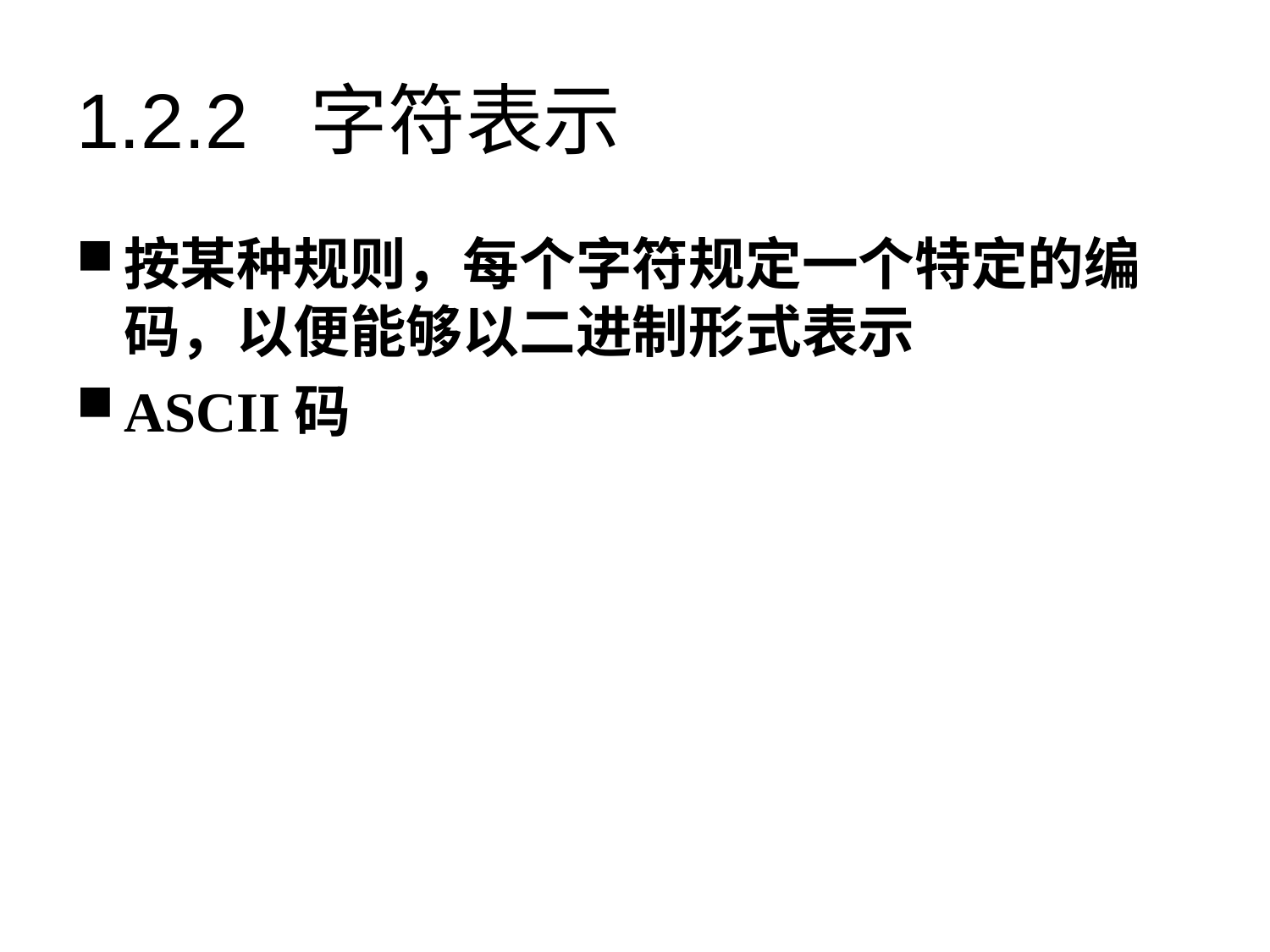

# 1.2.2  字符表示
按某种规则，每个字符规定一个特定的编码，以便能够以二进制形式表示
ASCII码